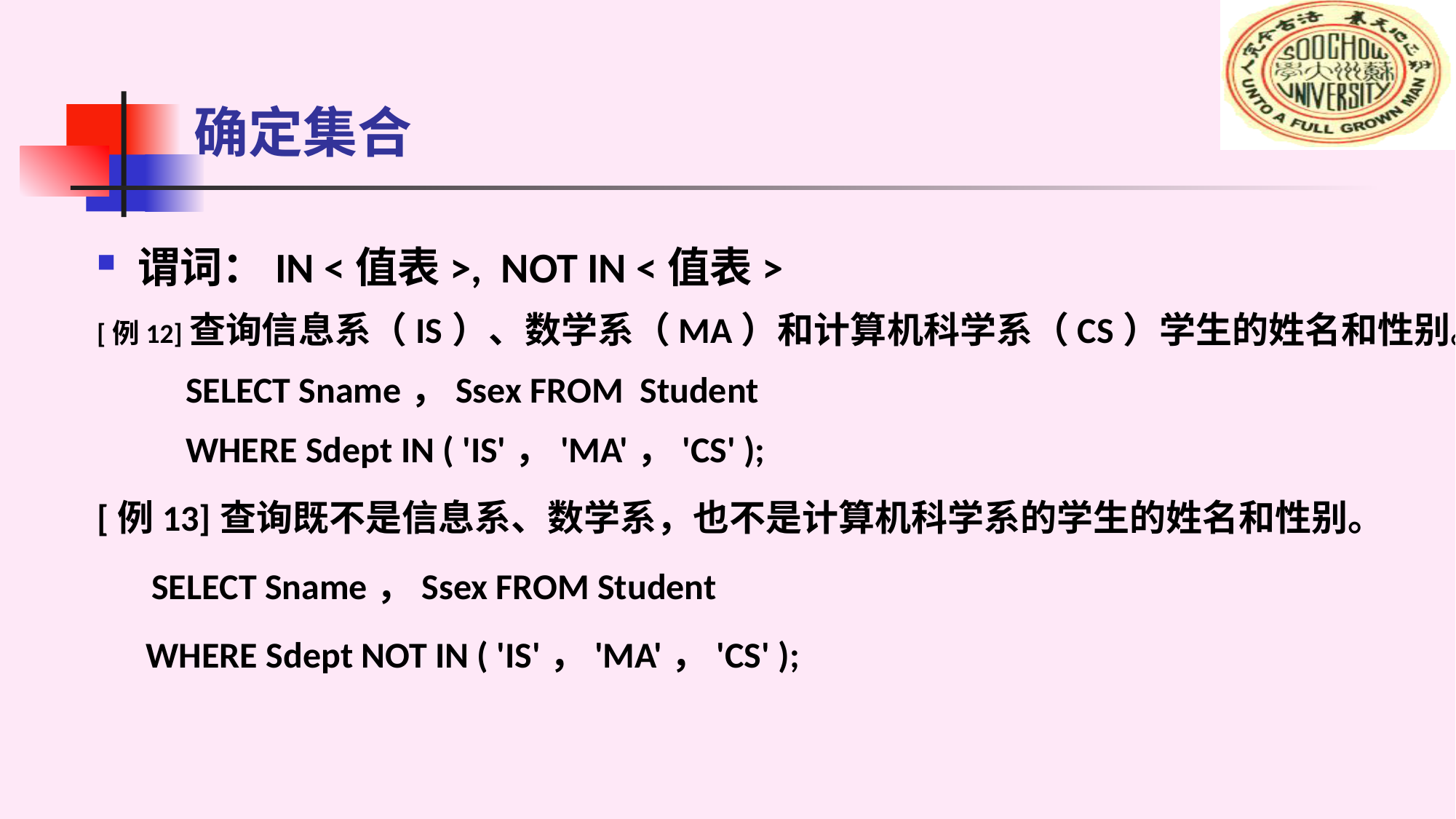

# 确定集合
谓词：IN <值表>,  NOT IN <值表>
[例12]查询信息系（IS）、数学系（MA）和计算机科学系（CS）学生的姓名和性别。
	SELECT Sname，Ssex FROM  Student
	WHERE Sdept IN ( 'IS'，'MA'，'CS' );
[例13]查询既不是信息系、数学系，也不是计算机科学系的学生的姓名和性别。
SELECT Sname，Ssex FROM Student
	 WHERE Sdept NOT IN ( 'IS'，'MA'，'CS' );